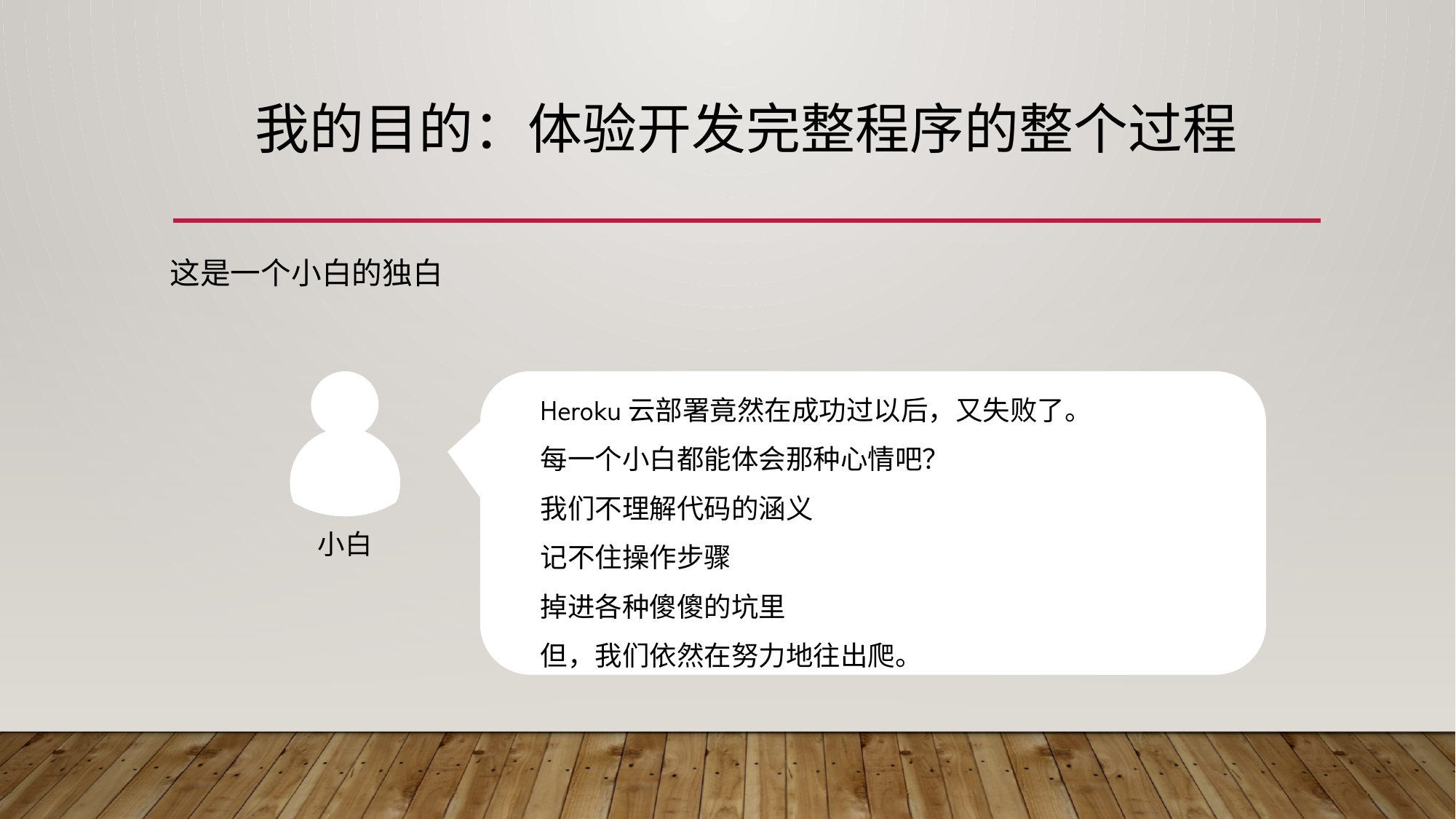

# 我的目的：体验开发完整程序的整个过程
这是一个小白的独白

Heroku云部署竟然在成功过以后，又失败了。
每一个小白都能体会那种心情吧？
我们不理解代码的涵义
记不住操作步骤
掉进各种傻傻的坑里
但，我们依然在努力地往出爬。
小白